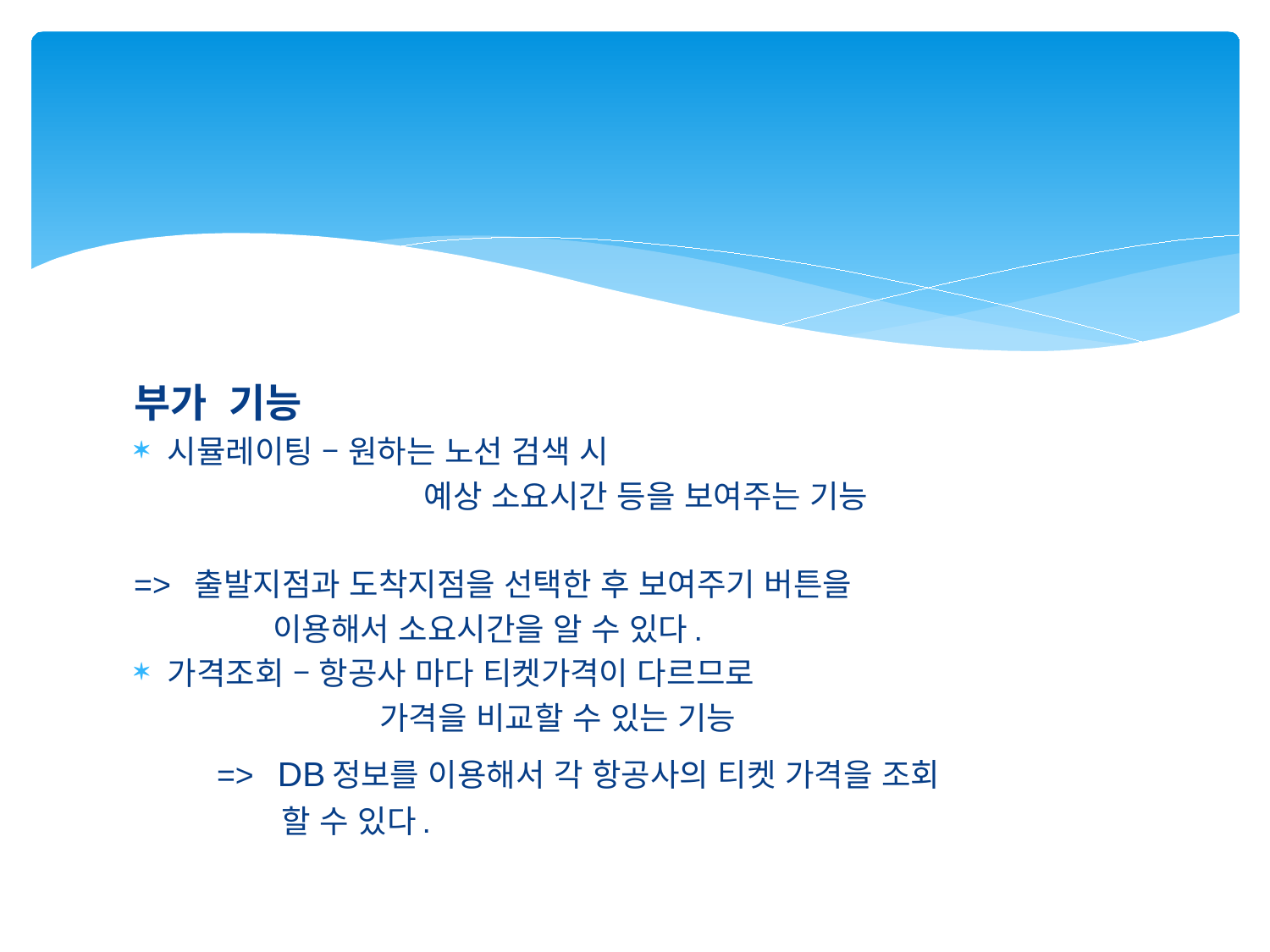

#
부가  기능
시뮬레이팅 – 원하는 노선 검색 시
                                예상 소요시간 등을 보여주는 기능

=>  출발지점과 도착지점을 선택한 후 보여주기 버튼을
               이용해서 소요시간을 알 수 있다.
가격조회 – 항공사 마다 티켓가격이 다르므로
                           가격을 비교할 수 있는 기능
       =>  DB정보를 이용해서 각 항공사의 티켓 가격을 조회
                할 수 있다.